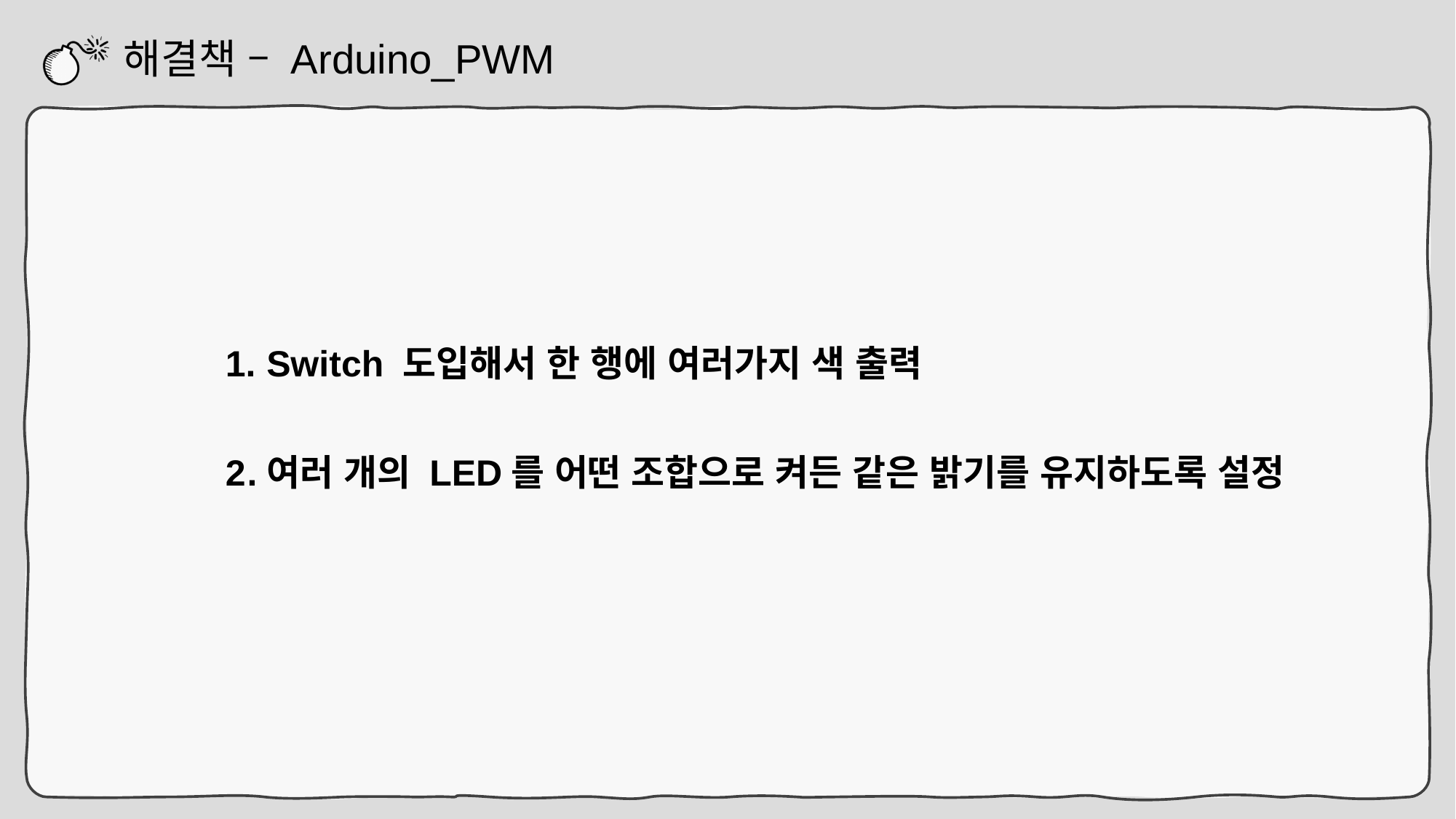

해결책 – Arduino_PWM

Switch 도입해서 한 행에 여러가지 색 출력
여러 개의 LED를 어떤 조합으로 켜든 같은 밝기를 유지하도록 설정